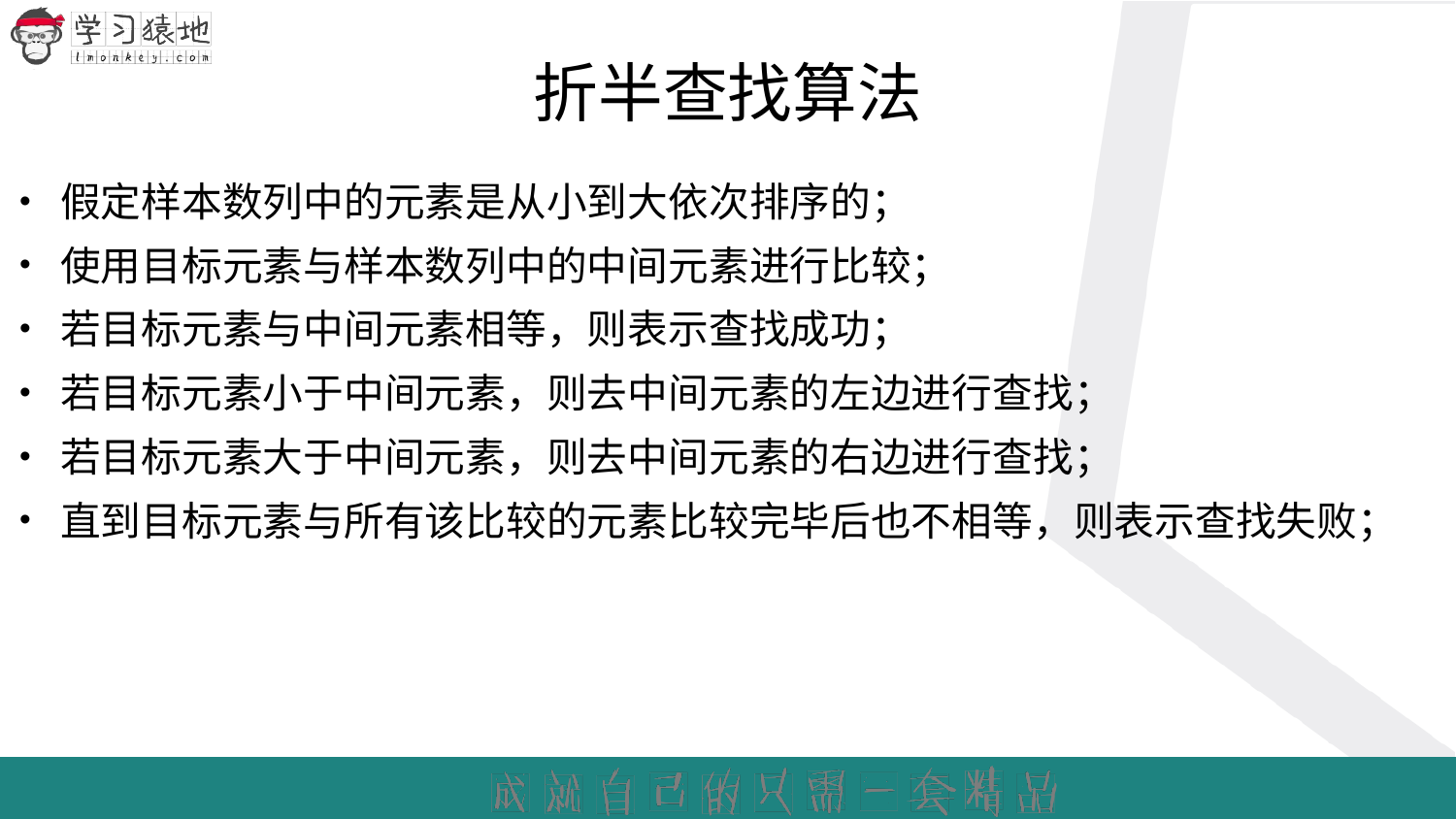

折半查找算法
假定样本数列中的元素是从小到大依次排序的；
使用目标元素与样本数列中的中间元素进行比较；
若目标元素与中间元素相等，则表示查找成功；
若目标元素小于中间元素，则去中间元素的左边进行查找；
若目标元素大于中间元素，则去中间元素的右边进行查找；
直到目标元素与所有该比较的元素比较完毕后也不相等，则表示查找失败；